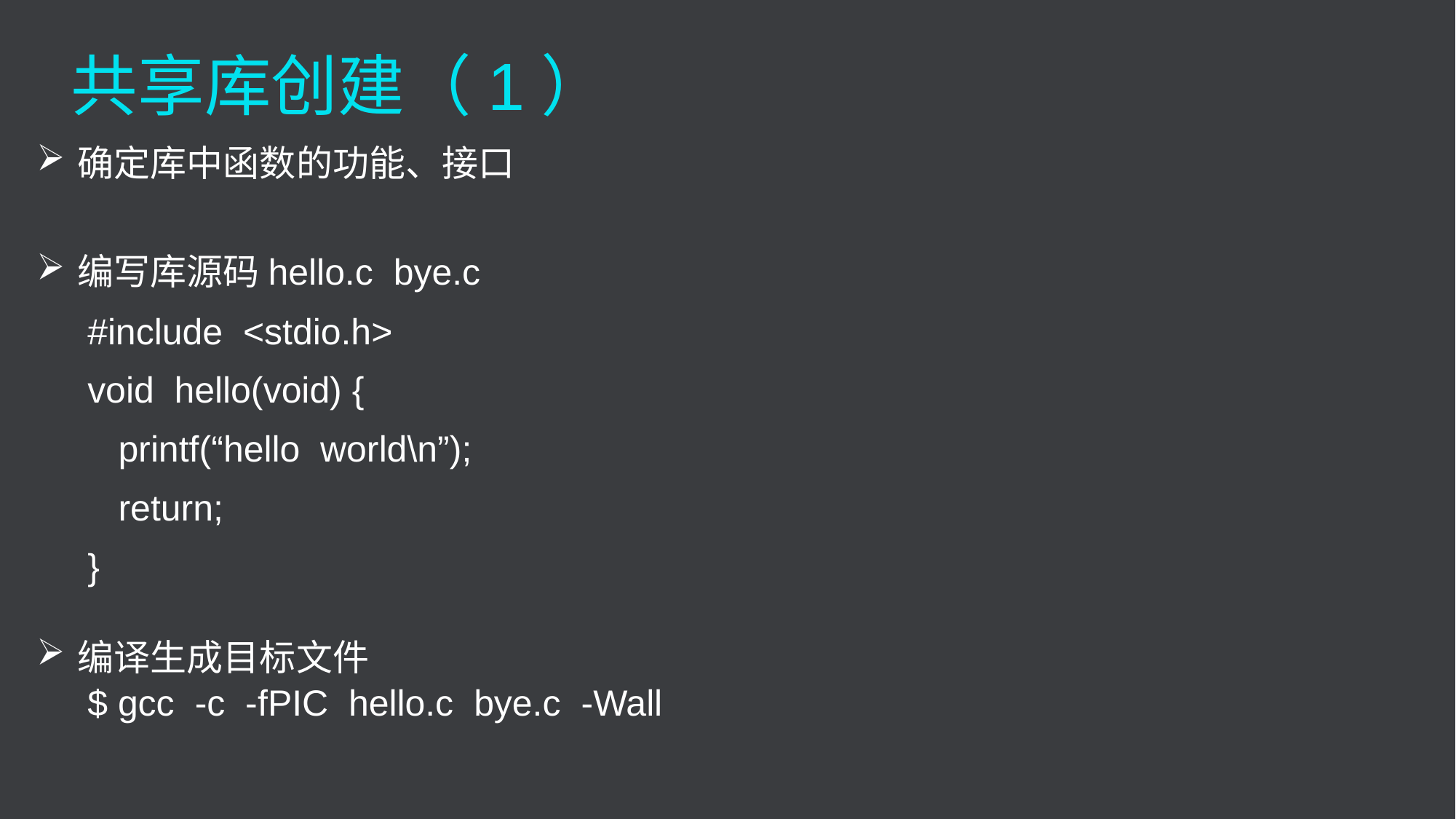

共享库创建（1）
确定库中函数的功能、接口

编写库源码hello.c  bye.c
     #include  <stdio.h>
     void  hello(void) {
        printf(“hello  world\n”);
        return;
     }

编译生成目标文件
     $ gcc  -c  -fPIC  hello.c  bye.c  -Wall